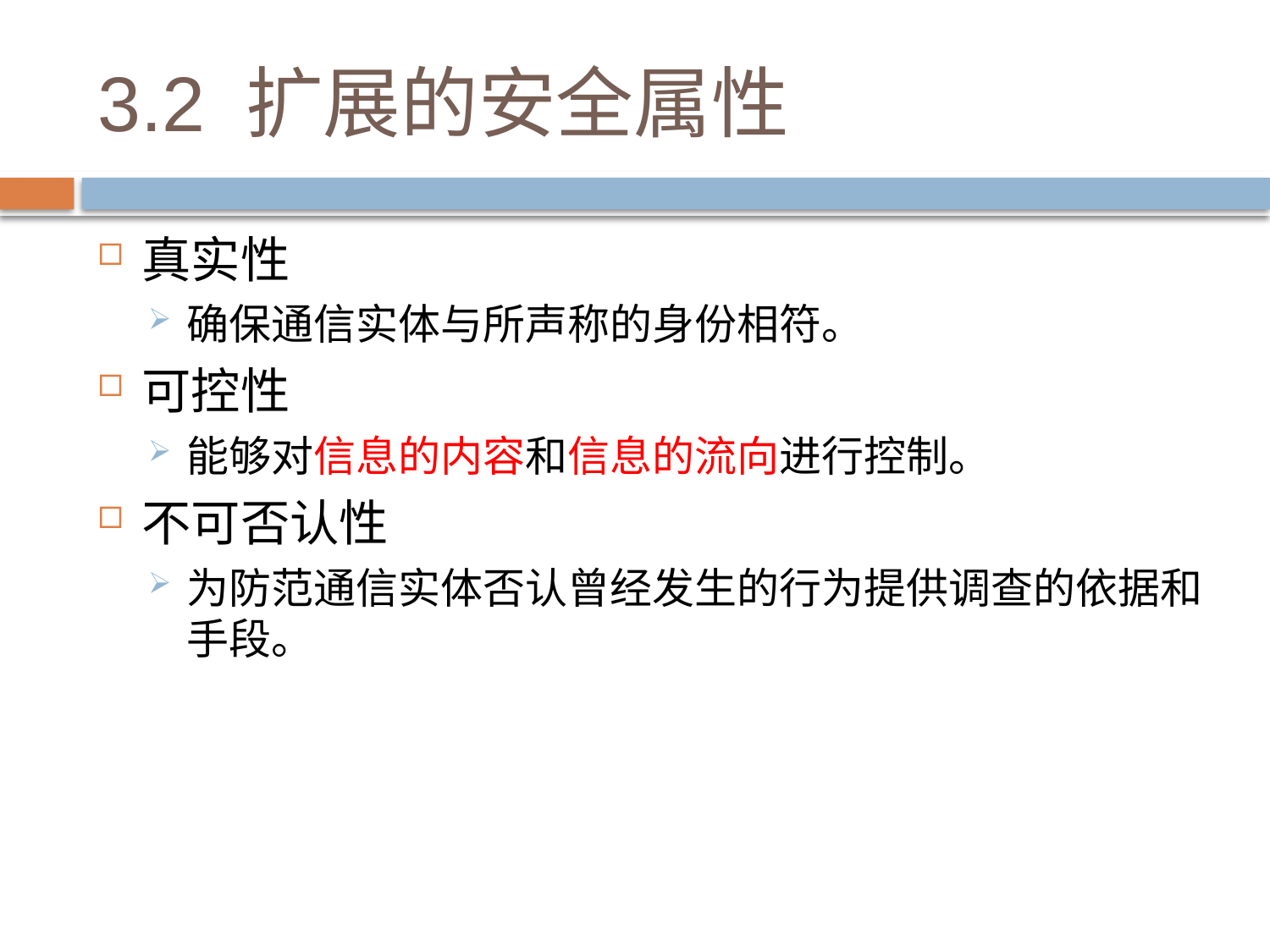

# 3.2 扩展的安全属性
真实性
确保通信实体与所声称的身份相符。
可控性
能够对信息的内容和信息的流向进行控制。
不可否认性
为防范通信实体否认曾经发生的行为提供调查的依据和手段。